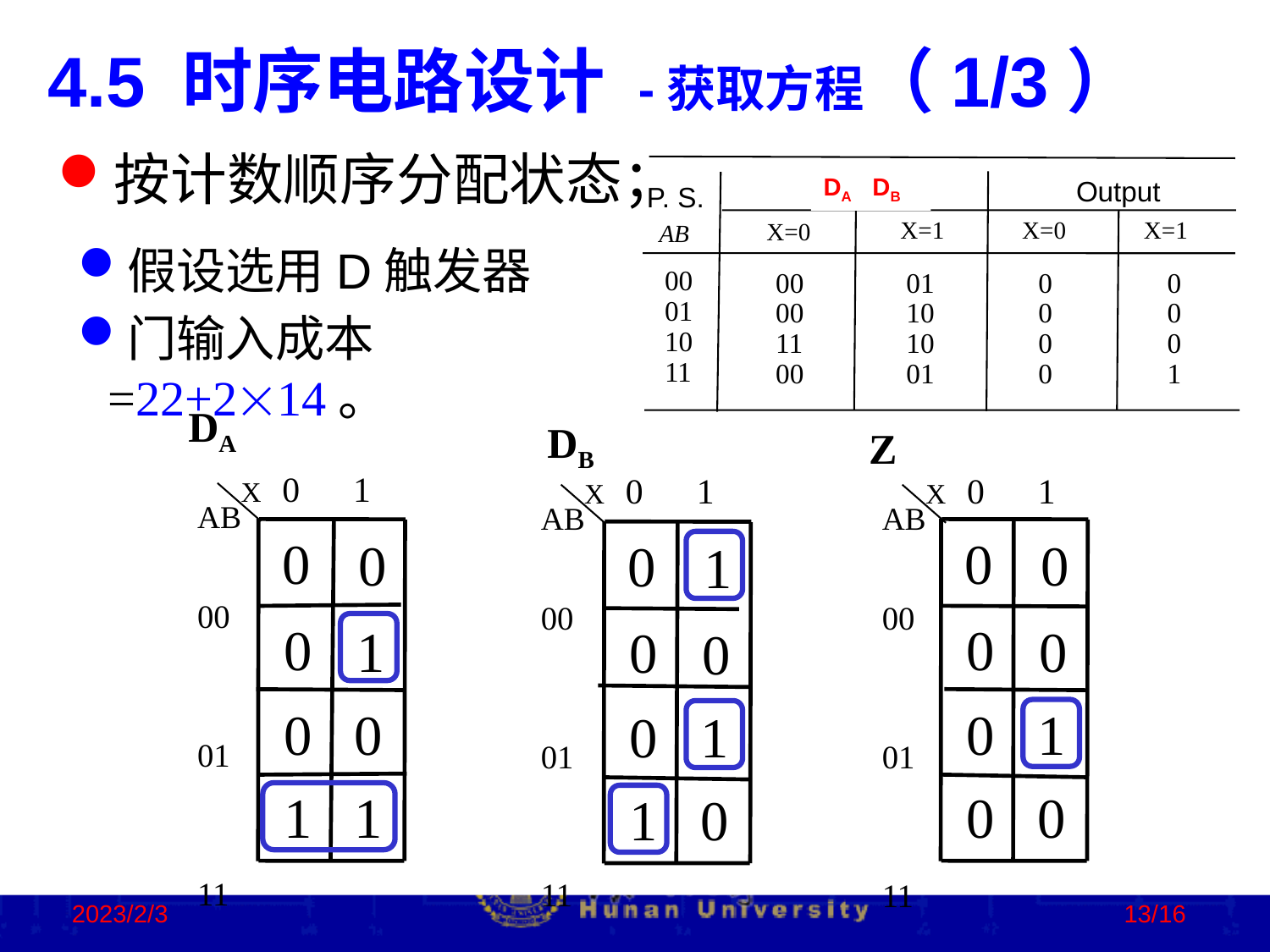

4.5 时序电路设计 -获取方程（1/3）
按计数顺序分配状态；

N. S.
Output

  P. S.

X=1
X=0
X=1
X=0

AB

00
01
10
11
00
00
11
00
01
10
10
01
0
0
0
0
0
0
0
1

DA   DB
假设选用D触发器
门输入成本=22+2×14。
DA
DB
Z
X   0      1
X   0      1
X   0      1
AB
00
01
11
10
AB
00
01
11
10
AB
00
01
11
10

0
0

0
1

0
0

1
1

0
0

0
0

0
1

0
0

0
1

0

0

0
1

1
0

2023/2/3
13/16